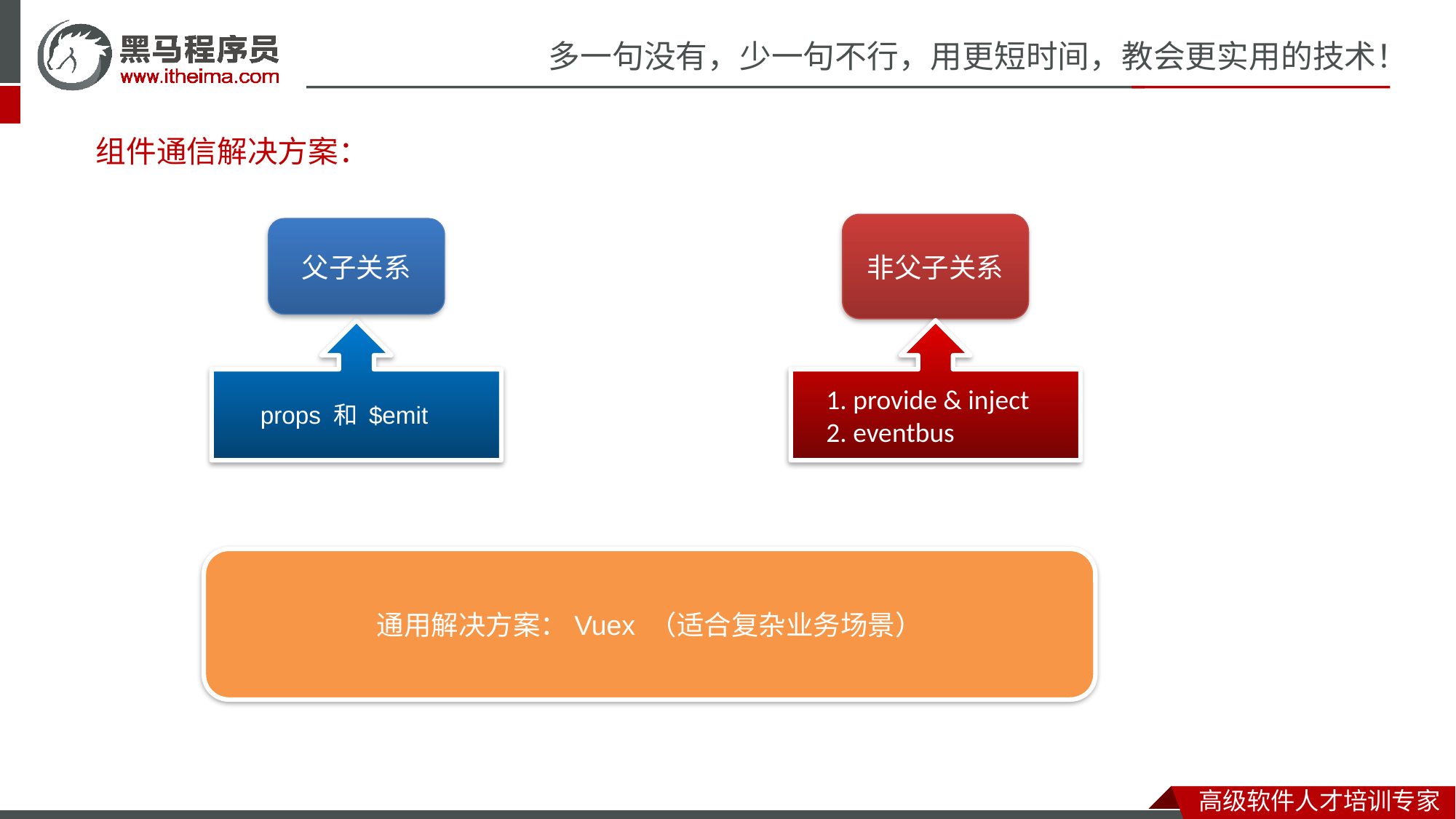

# 组件通信解决方案：
非父子关系
父子关系

    1. provide & inject
    2. eventbus
props 和 $emit

通用解决方案：Vuex （适合复杂业务场景）